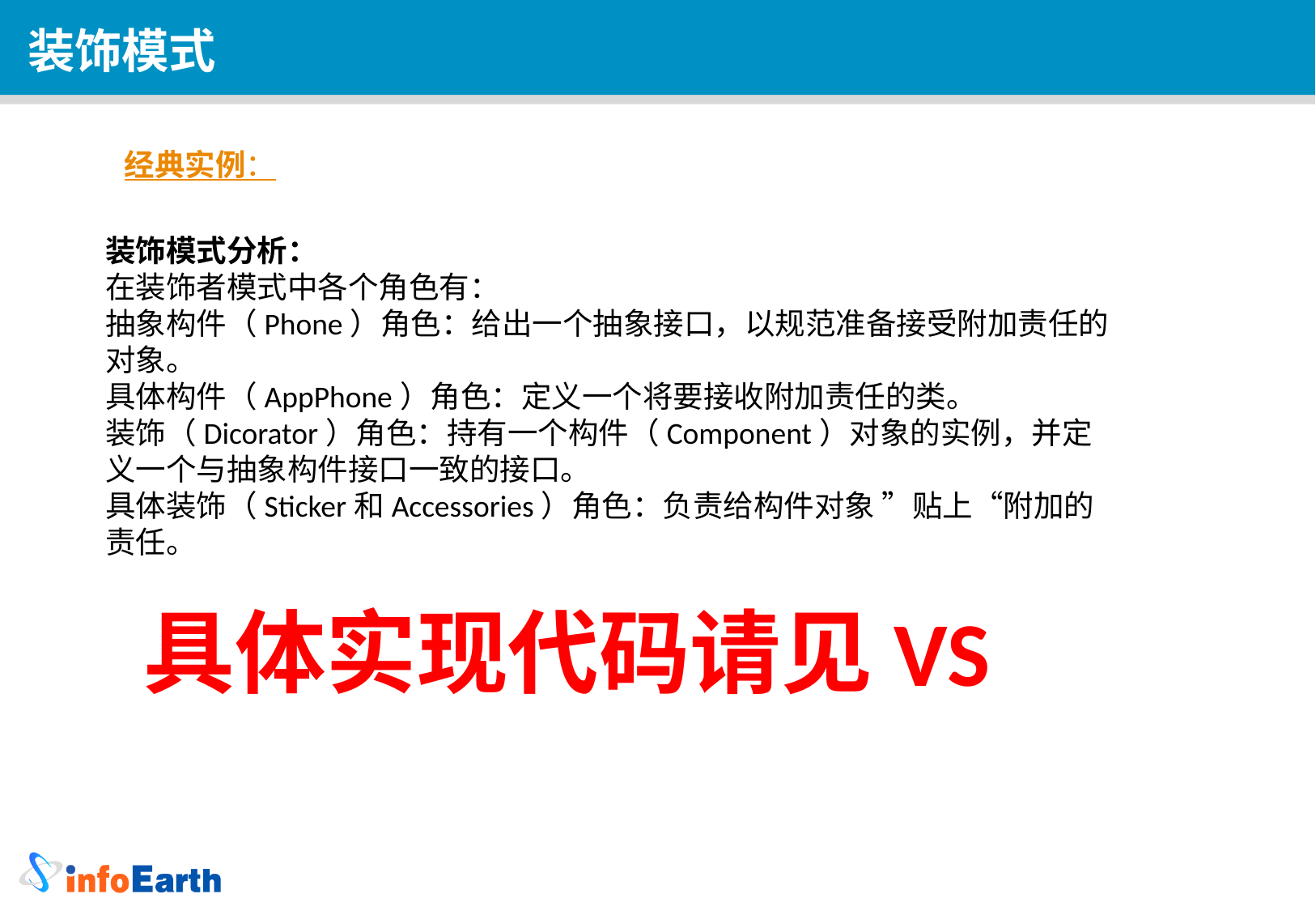

装饰模式
经典实例：
装饰模式分析：
在装饰者模式中各个角色有：
抽象构件（Phone）角色：给出一个抽象接口，以规范准备接受附加责任的对象。
具体构件（AppPhone）角色：定义一个将要接收附加责任的类。
装饰（Dicorator）角色：持有一个构件（Component）对象的实例，并定义一个与抽象构件接口一致的接口。
具体装饰（Sticker和Accessories）角色：负责给构件对象 ”贴上“附加的责任。

具体实现代码请见VS